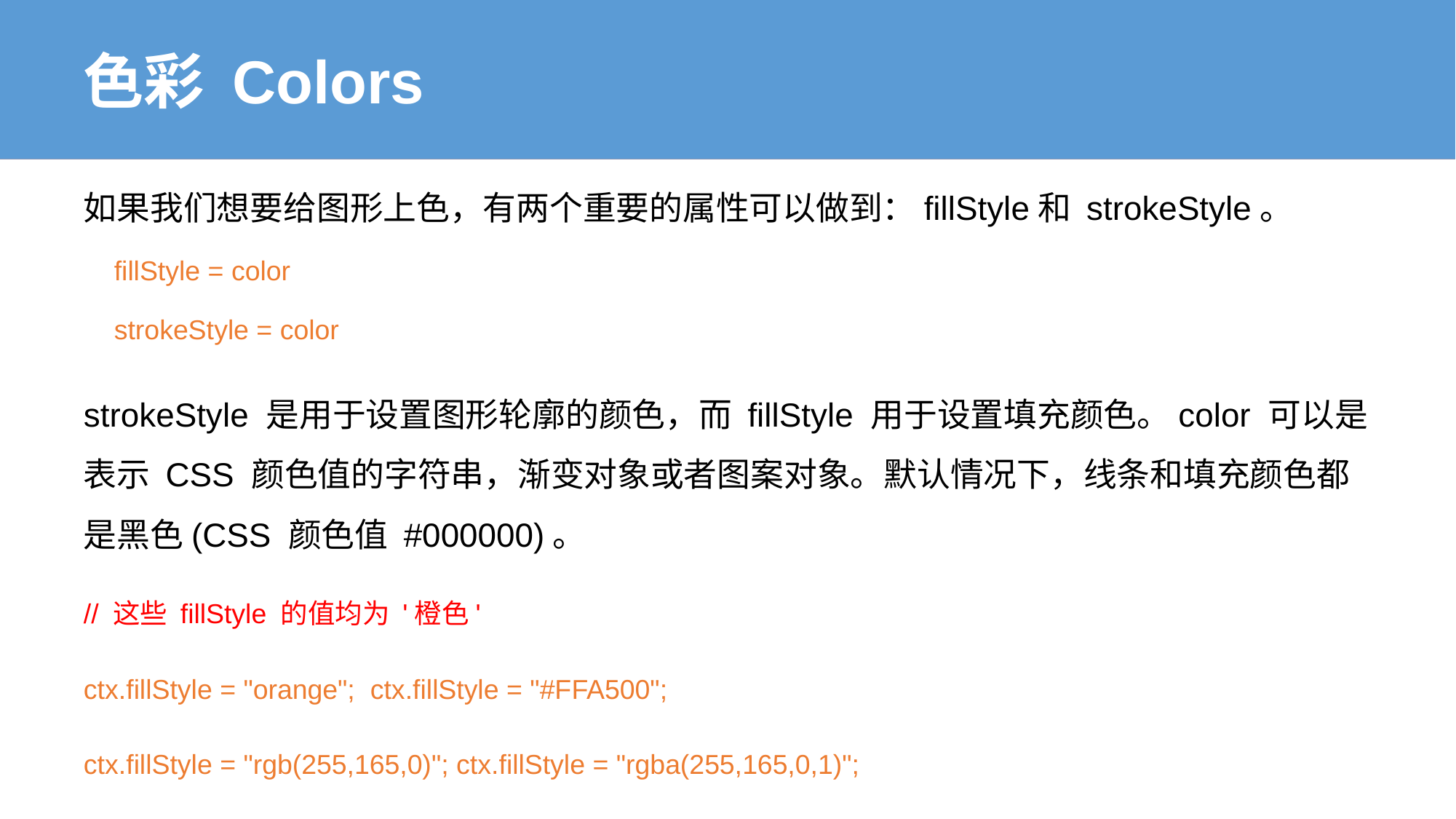

# 色彩 Colors
如果我们想要给图形上色，有两个重要的属性可以做到：fillStyle和 strokeStyle。
    fillStyle = color
    strokeStyle = color
strokeStyle 是用于设置图形轮廓的颜色，而 fillStyle 用于设置填充颜色。color 可以是表示 CSS 颜色值的字符串，渐变对象或者图案对象。默认情况下，线条和填充颜色都是黑色(CSS 颜色值 #000000)。
// 这些 fillStyle 的值均为 '橙色'
ctx.fillStyle = "orange";  ctx.fillStyle = "#FFA500";
ctx.fillStyle = "rgb(255,165,0)"; ctx.fillStyle = "rgba(255,165,0,1)";